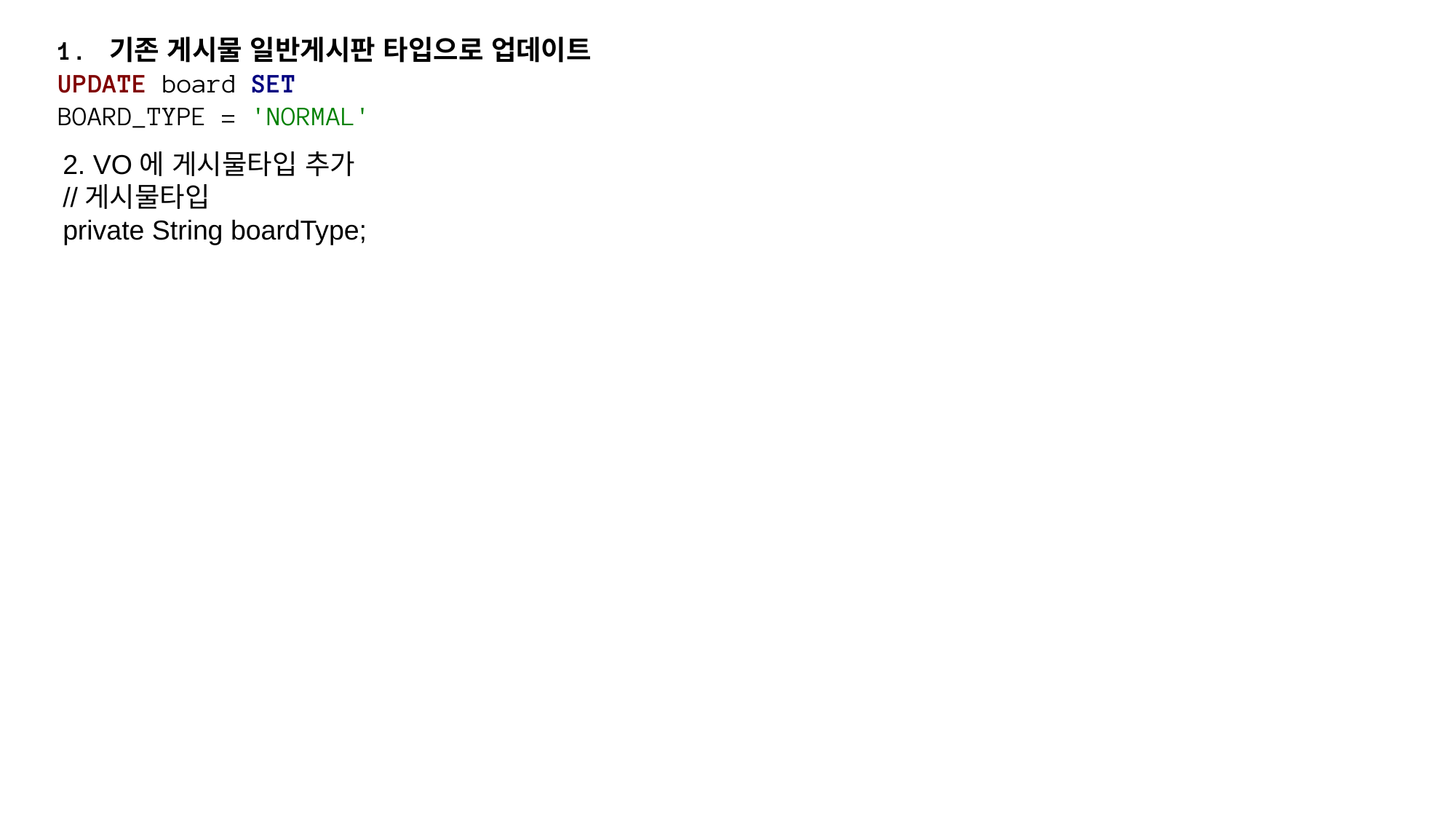

1. 기존 게시물 일반게시판 타입으로 업데이트
UPDATE board SET
BOARD_TYPE = 'NORMAL'
2. VO에 게시물타입 추가
//게시물타입
private String boardType;